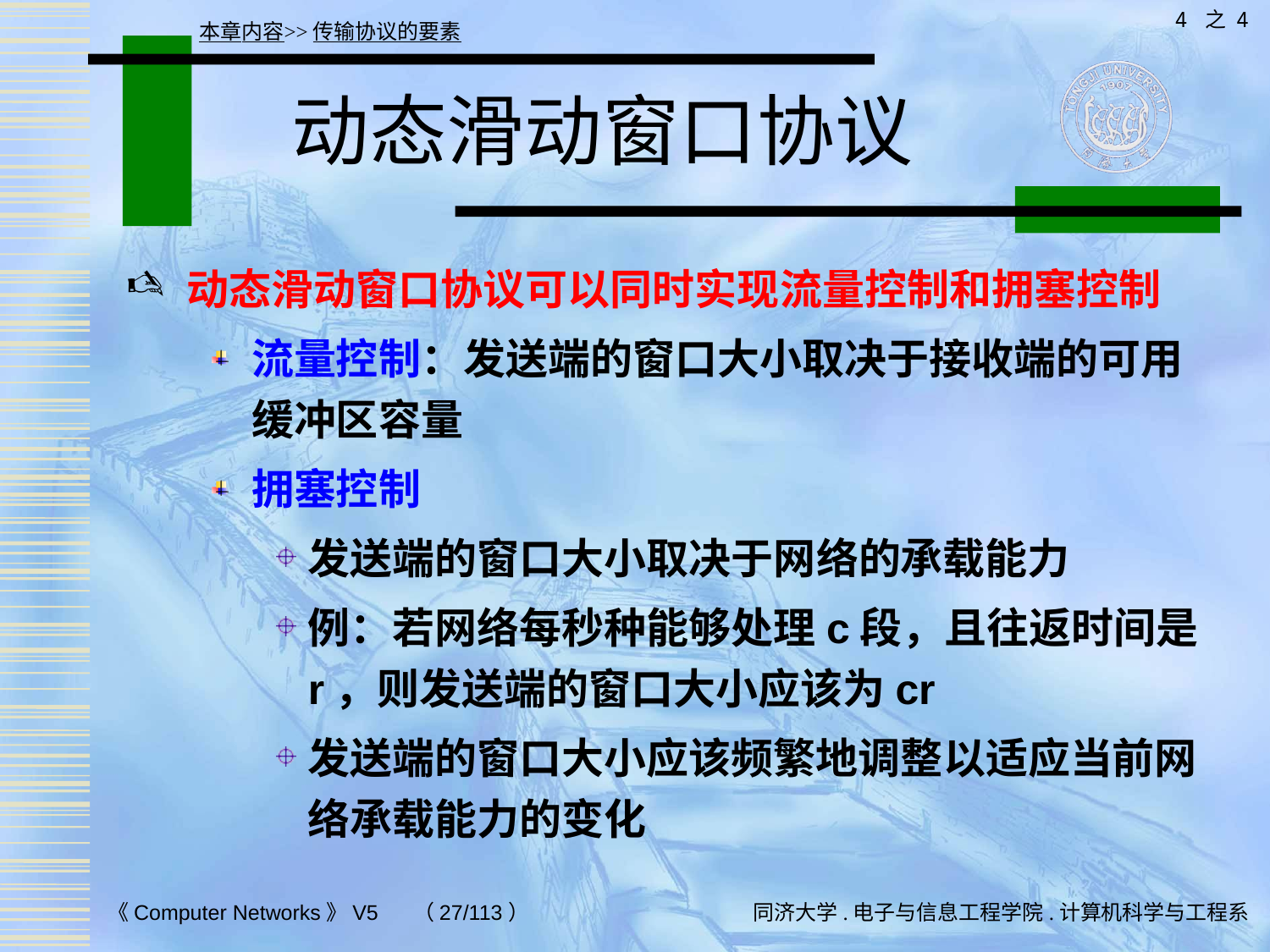

4 之 4
本章内容>>传输协议的要素
# 动态滑动窗口协议
动态滑动窗口协议可以同时实现流量控制和拥塞控制
流量控制：发送端的窗口大小取决于接收端的可用缓冲区容量
拥塞控制
发送端的窗口大小取决于网络的承载能力
例：若网络每秒种能够处理c段，且往返时间是r，则发送端的窗口大小应该为cr
发送端的窗口大小应该频繁地调整以适应当前网络承载能力的变化